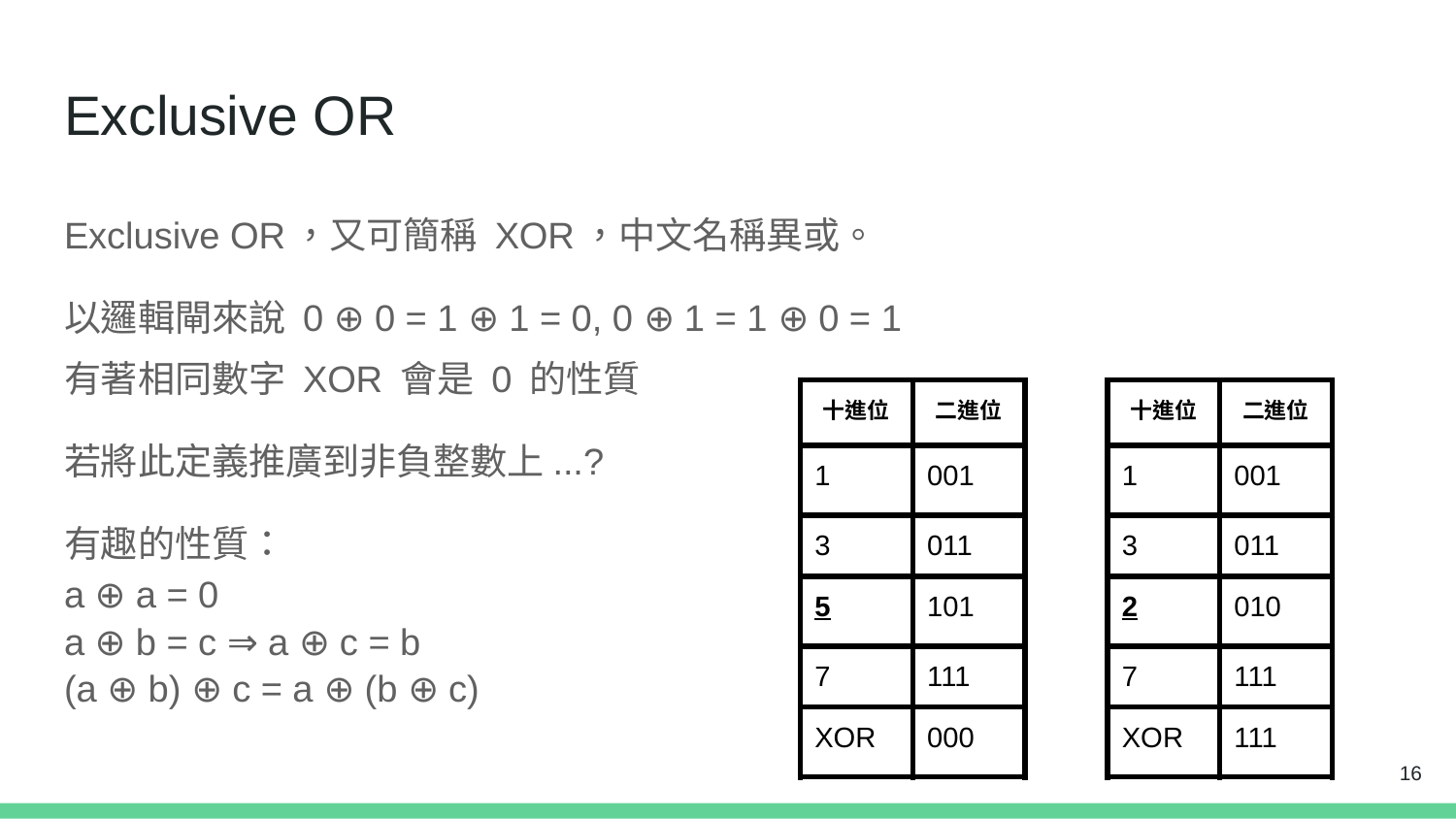

# Exclusive OR
Exclusive OR，又可簡稱 XOR，中文名稱異或。
以邏輯閘來說 0 ⊕ 0 = 1 ⊕ 1 = 0, 0 ⊕ 1 = 1 ⊕ 0 = 1
有著相同數字 XOR 會是 0 的性質
若將此定義推廣到非負整數上...?
有趣的性質：
a ⊕ a = 0
a ⊕ b = c ⇒ a ⊕ c = b
(a ⊕ b) ⊕ c = a ⊕ (b ⊕ c)
| 十進位 | 二進位 |
| --- | --- |
| 1 | 001 |
| 3 | 011 |
| 5 | 101 |
| 7 | 111 |
| XOR | 000 |
| 十進位 | 二進位 |
| --- | --- |
| 1 | 001 |
| 3 | 011 |
| 2 | 010 |
| 7 | 111 |
| XOR | 111 |
16